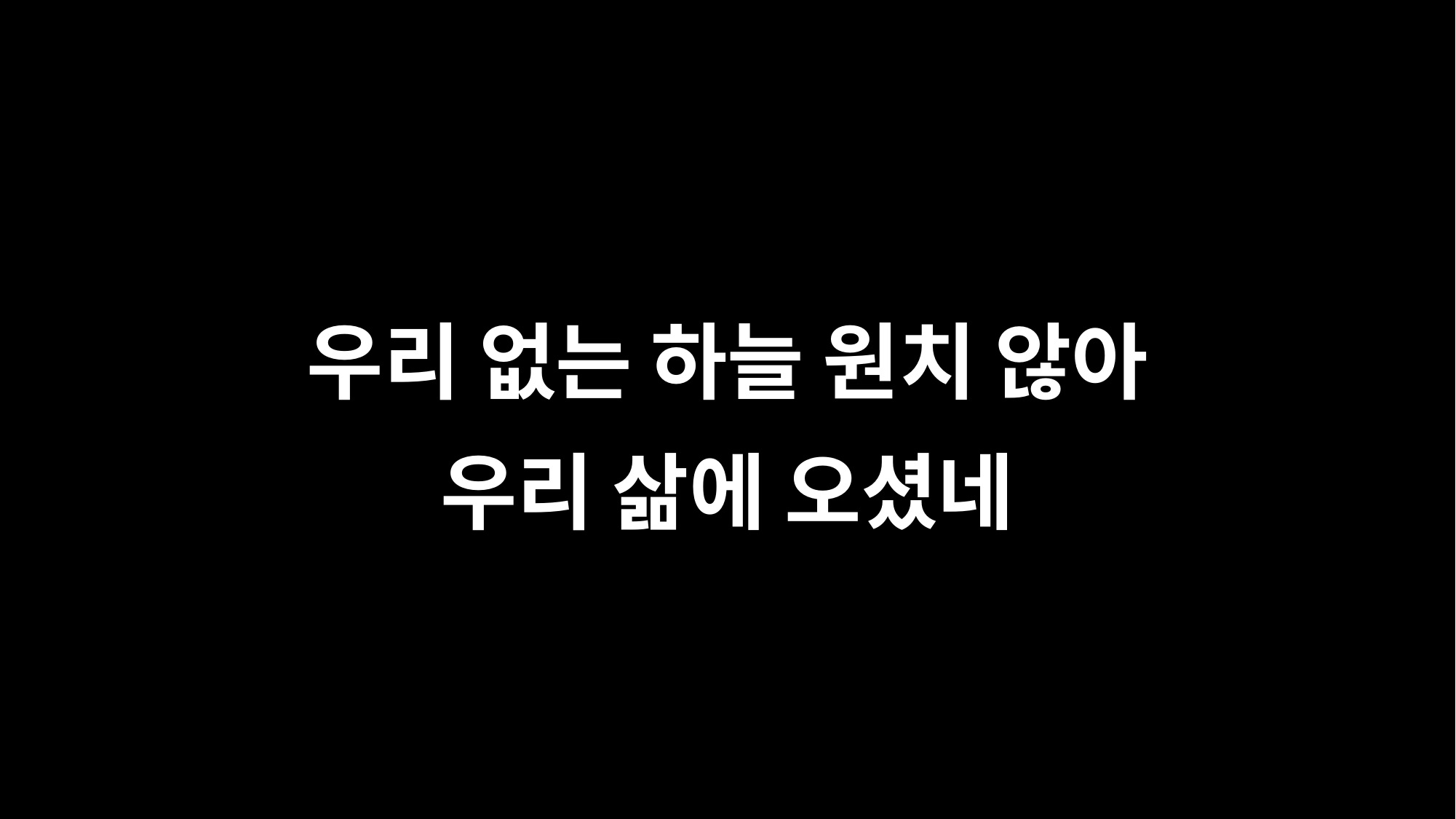

우리 없는 하늘 원치 않아
우리 삶에 오셨네